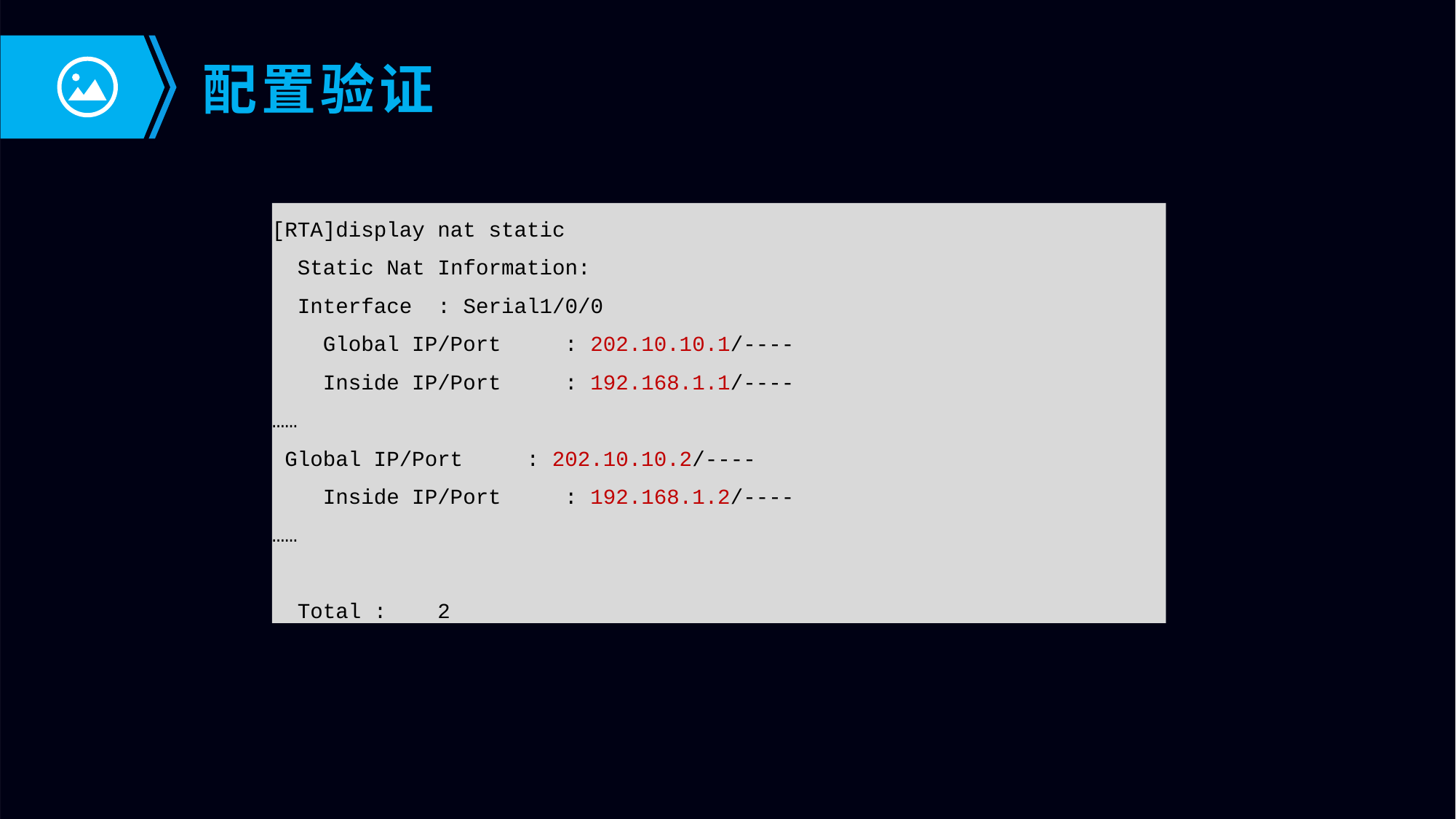

# 配置验证
[RTA]display nat static
  Static Nat Information:
  Interface  : Serial1/0/0
    Global IP/Port     : 202.10.10.1/----
    Inside IP/Port     : 192.168.1.1/----
……
 Global IP/Port     : 202.10.10.2/----
    Inside IP/Port     : 192.168.1.2/----
……

  Total :    2